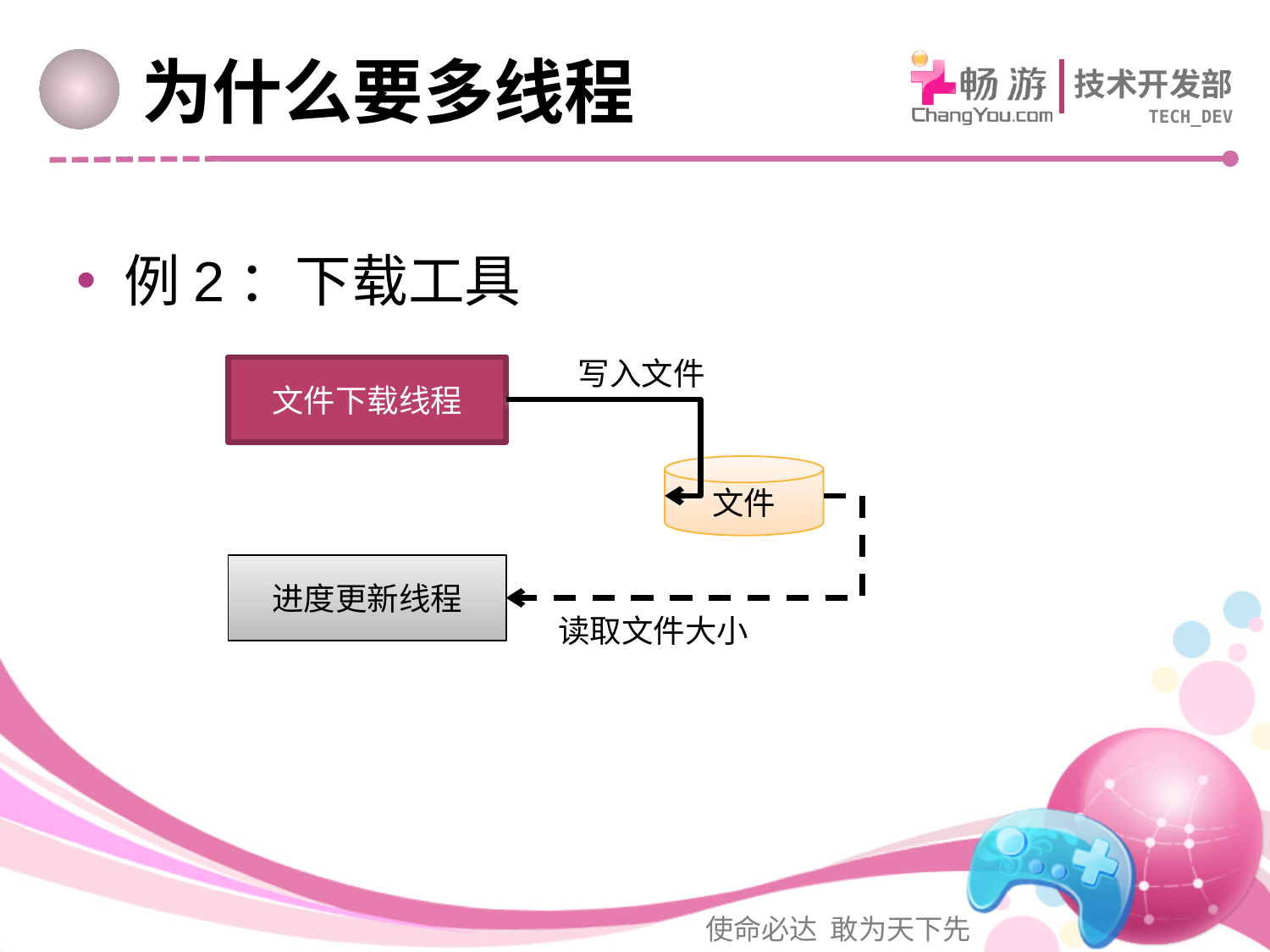

# 为什么要多线程
例2：下载工具
写入文件
文件下载线程
文件
进度更新线程
读取文件大小